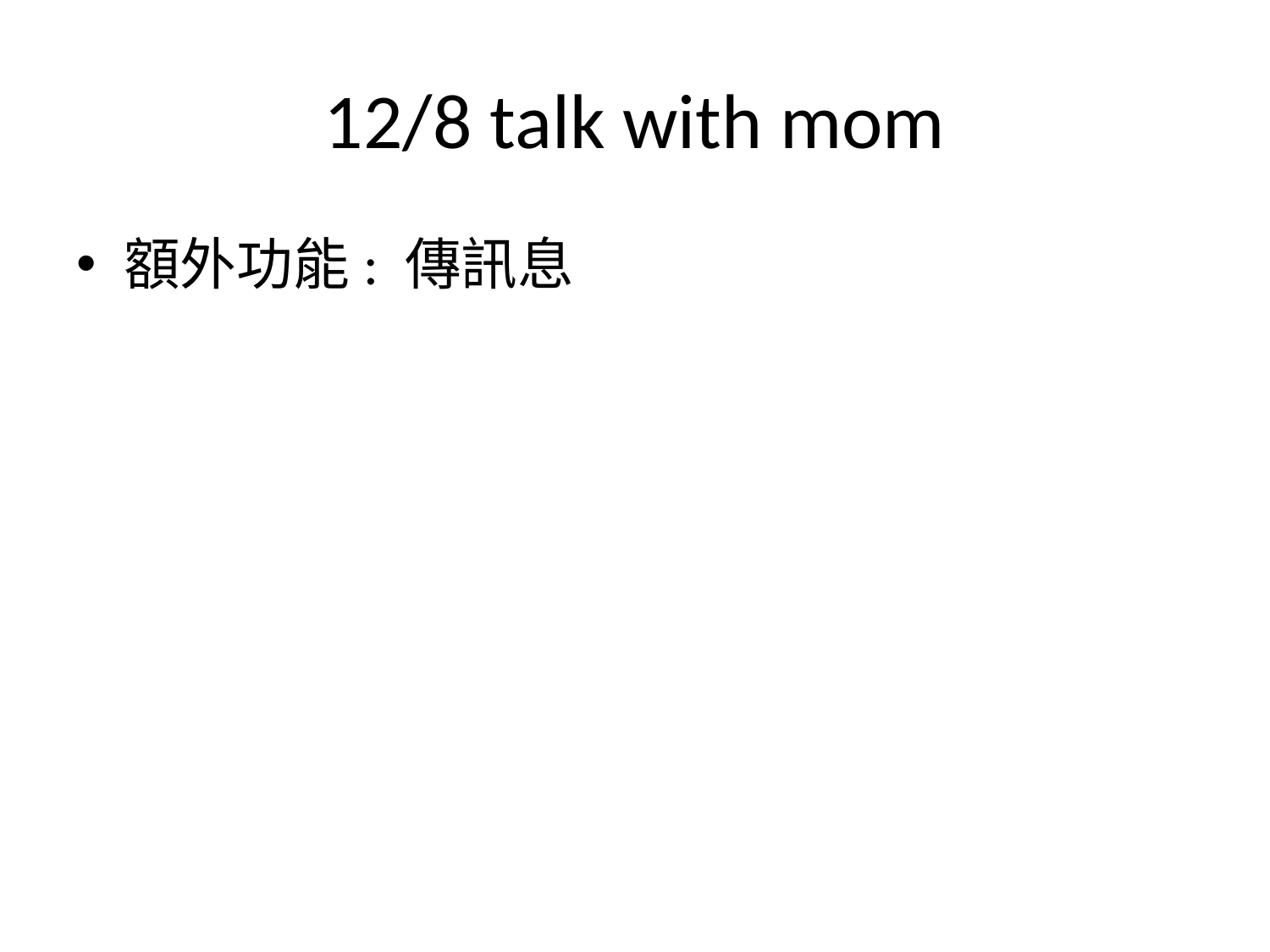

# 12/8 talk with mom
額外功能: 傳訊息